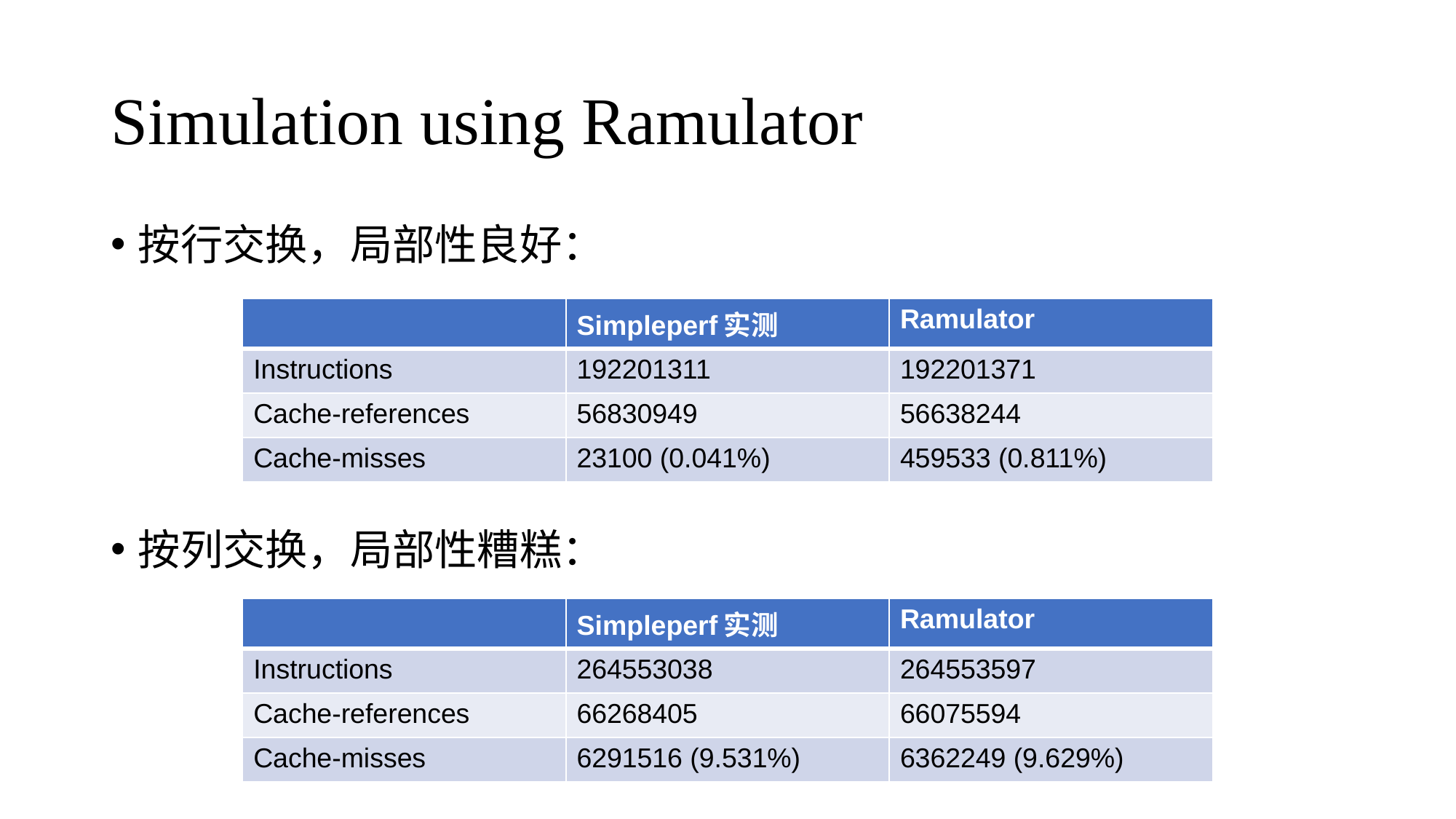

# Simulation using Ramulator
按行交换，局部性良好：

按列交换，局部性糟糕：
|  | Simpleperf实测 | Ramulator |
| --- | --- | --- |
| Instructions | 192201311 | 192201371 |
| Cache-references | 56830949 | 56638244 |
| Cache-misses | 23100 (0.041%) | 459533 (0.811%) |
|  | Simpleperf实测 | Ramulator |
| --- | --- | --- |
| Instructions | 264553038 | 264553597 |
| Cache-references | 66268405 | 66075594 |
| Cache-misses | 6291516 (9.531%) | 6362249 (9.629%) |